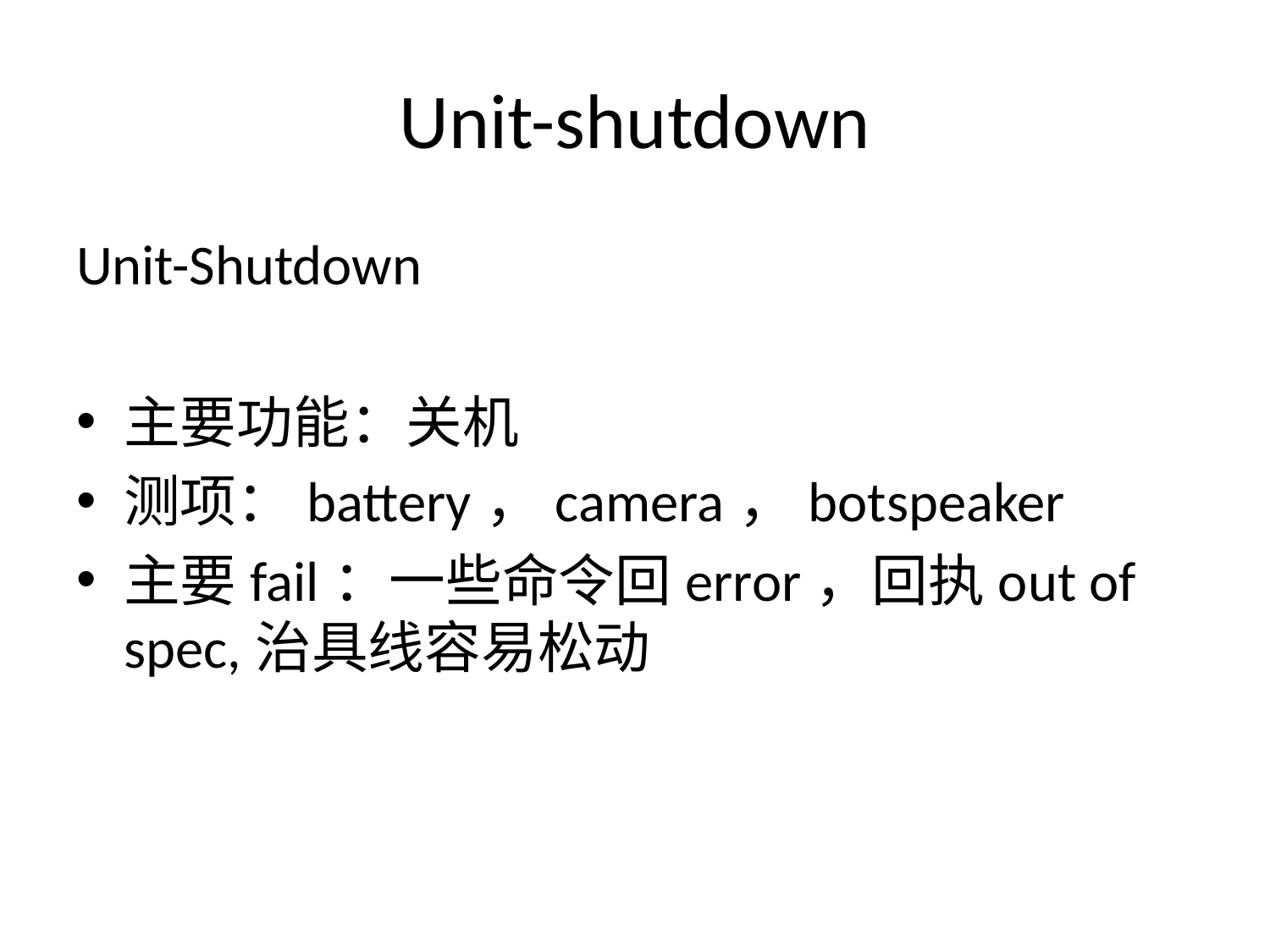

# Unit-shutdown
Unit-Shutdown

主要功能：关机
测项：battery，camera，botspeaker
主要fail：一些命令回error，回执out of spec,治具线容易松动